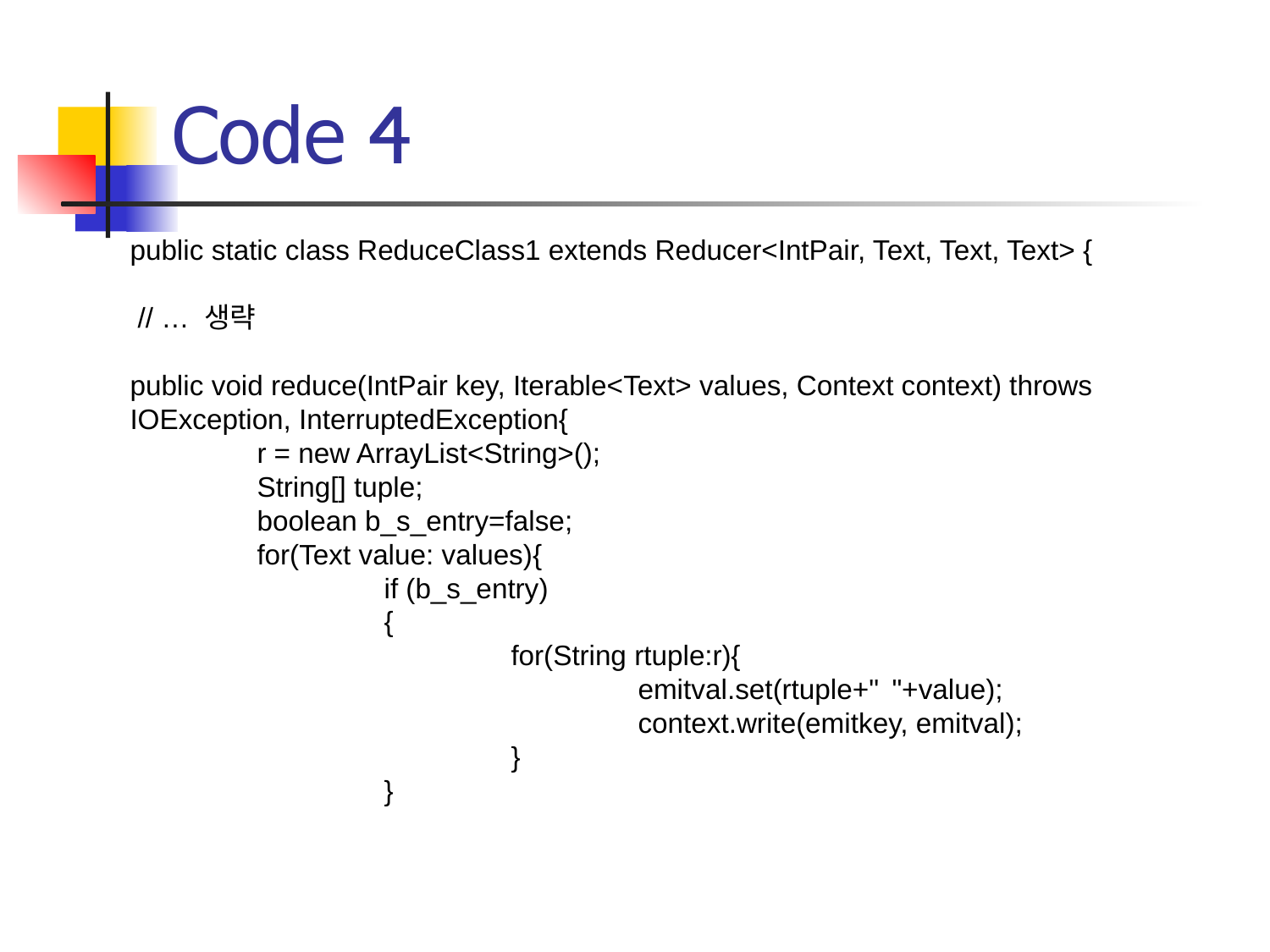

# Code 4
public static class ReduceClass1 extends Reducer<IntPair, Text, Text, Text> {

 // … 생략

public void reduce(IntPair key, Iterable<Text> values, Context context) throws IOException, InterruptedException{
	r = new ArrayList<String>();
	String[] tuple;
	boolean b_s_entry=false;
	for(Text value: values){
		if (b_s_entry)
		{
			for(String rtuple:r){
				emitval.set(rtuple+"	"+value);
				context.write(emitkey, emitval);
			}
		}